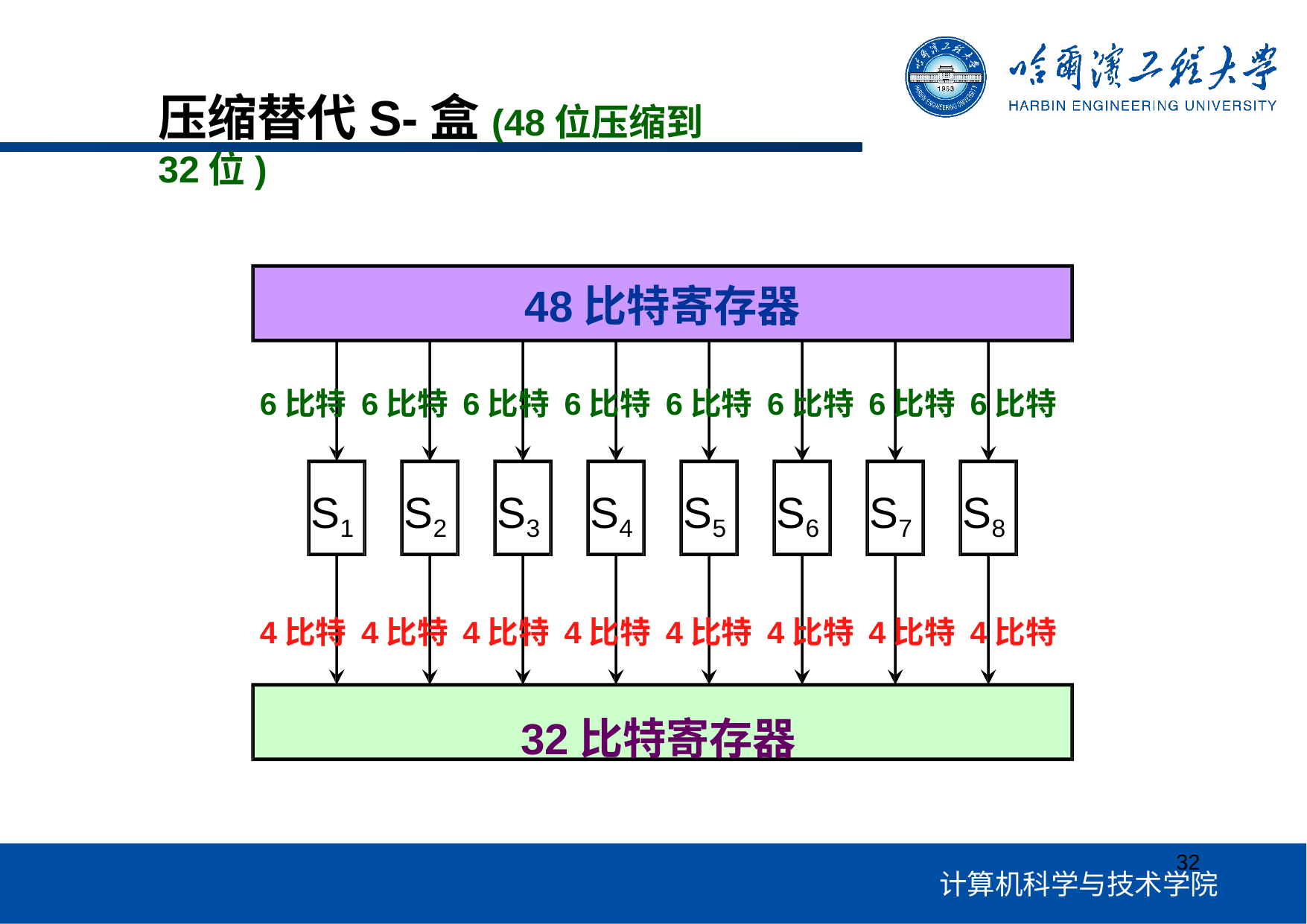

# 压缩替代S-盒(48位压缩到32位)

48比特寄存器

6比特 6比特 6比特 6比特 6比特 6比特 6比特 6比特

S1	S2	S3	S4	S5	S6	S7	S8

4比特 4比特 4比特 4比特 4比特 4比特 4比特 4比特

32比特寄存器

32